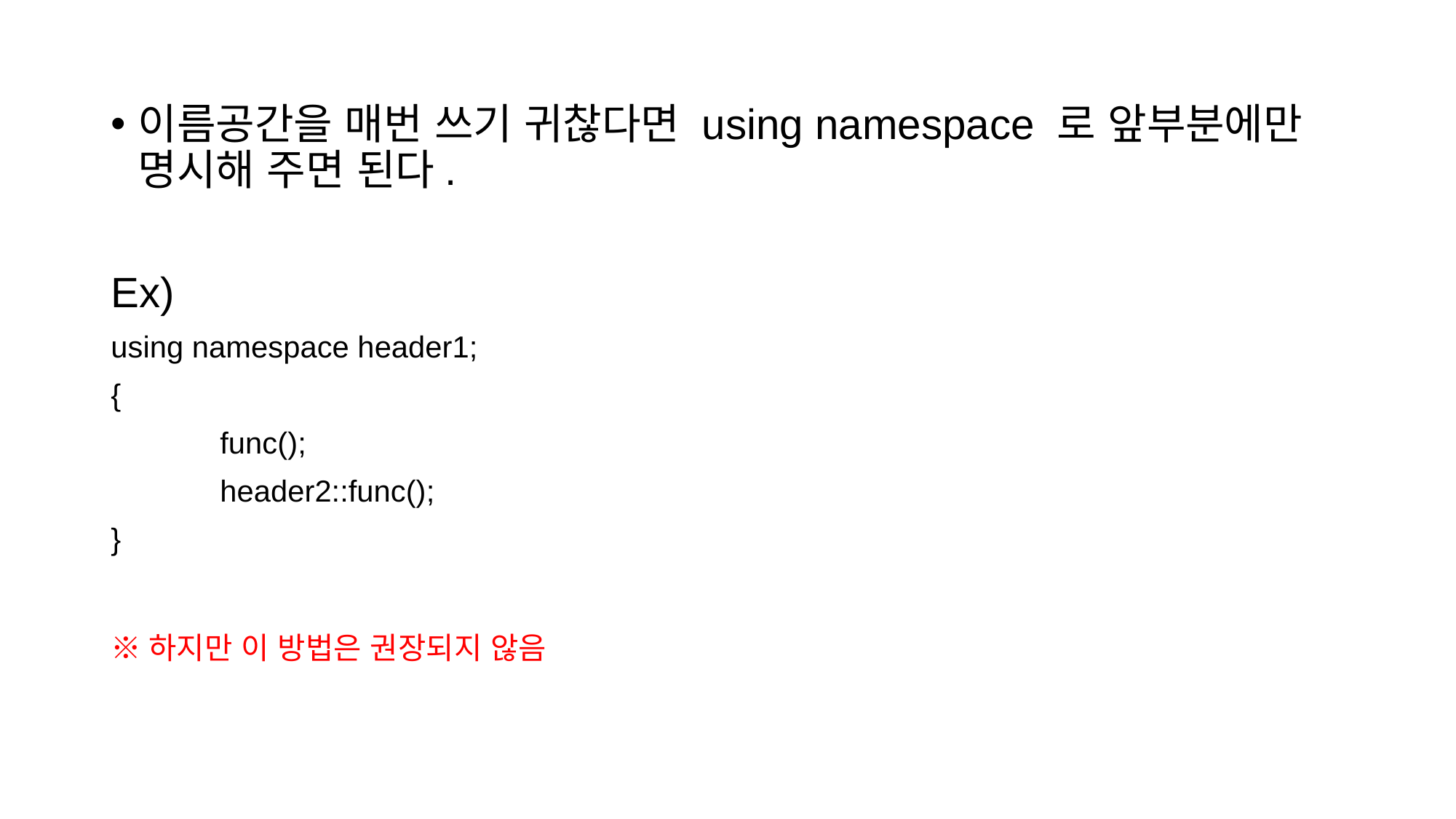

이름공간을 매번 쓰기 귀찮다면 using namespace 로 앞부분에만 명시해 주면 된다.

Ex)
using namespace header1;
{
	func();
	header2::func();
}

※하지만 이 방법은 권장되지 않음